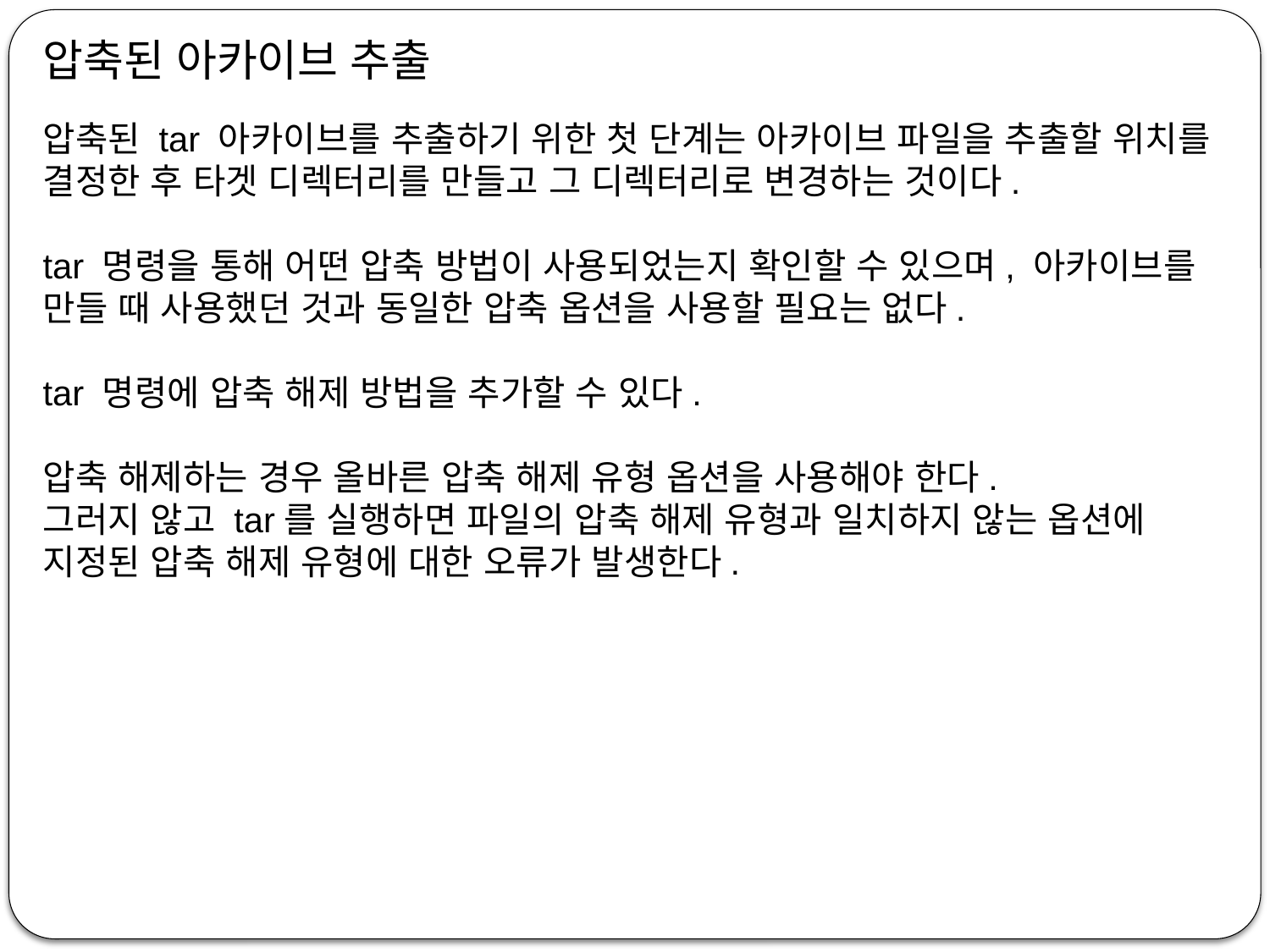

압축된 아카이브 추출

압축된 tar 아카이브를 추출하기 위한 첫 단계는 아카이브 파일을 추출할 위치를 결정한 후 타겟 디렉터리를 만들고 그 디렉터리로 변경하는 것이다.

tar 명령을 통해 어떤 압축 방법이 사용되었는지 확인할 수 있으며, 아카이브를 만들 때 사용했던 것과 동일한 압축 옵션을 사용할 필요는 없다.

tar 명령에 압축 해제 방법을 추가할 수 있다.

압축 해제하는 경우 올바른 압축 해제 유형 옵션을 사용해야 한다.
그러지 않고 tar를 실행하면 파일의 압축 해제 유형과 일치하지 않는 옵션에 지정된 압축 해제 유형에 대한 오류가 발생한다.